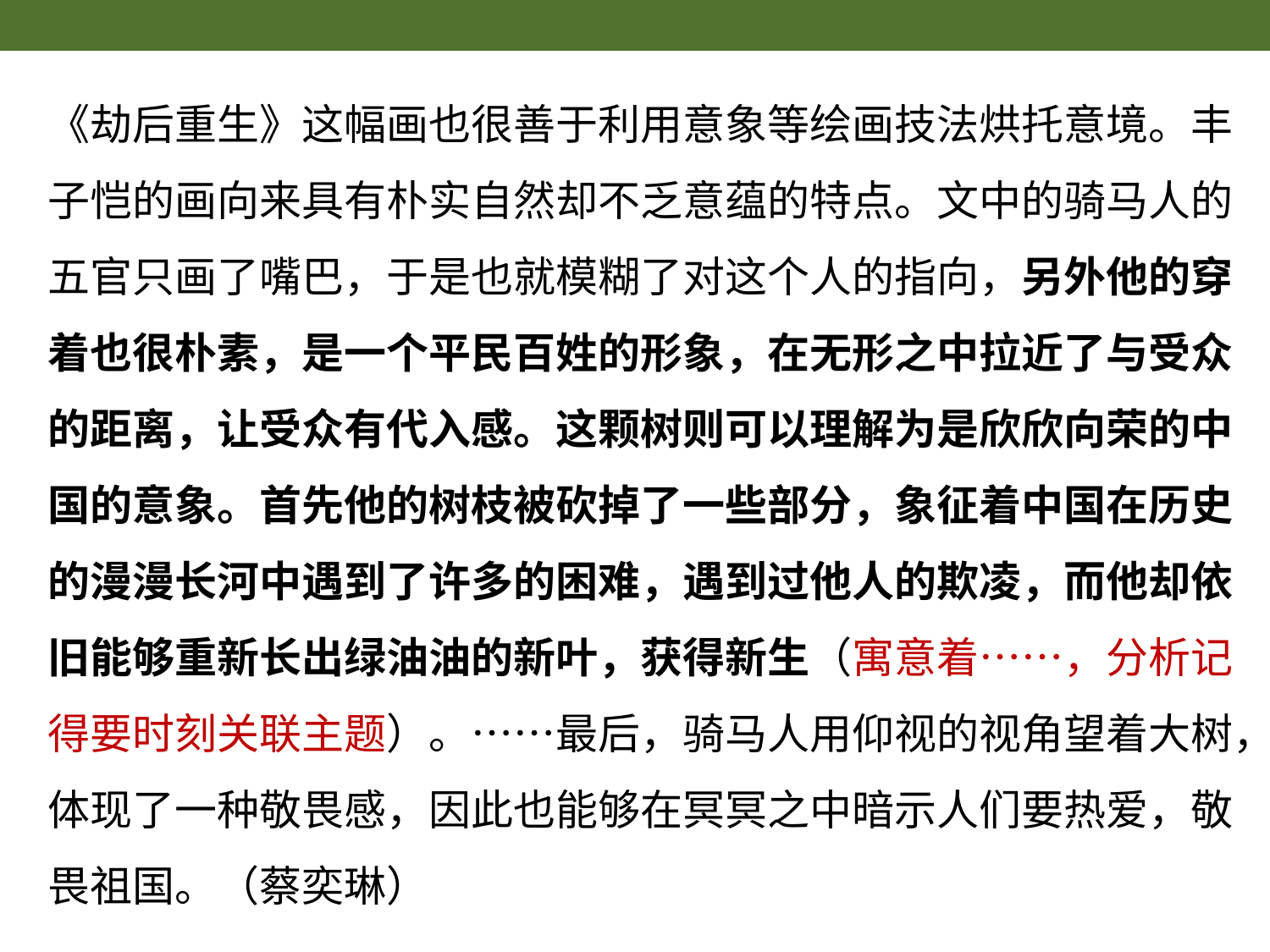

《劫后重生》这幅画也很善于利用意象等绘画技法烘托意境。丰子恺的画向来具有朴实自然却不乏意蕴的特点。文中的骑马人的五官只画了嘴巴，于是也就模糊了对这个人的指向，另外他的穿着也很朴素，是一个平民百姓的形象，在无形之中拉近了与受众的距离，让受众有代入感。这颗树则可以理解为是欣欣向荣的中国的意象。首先他的树枝被砍掉了一些部分，象征着中国在历史的漫漫长河中遇到了许多的困难，遇到过他人的欺凌，而他却依旧能够重新长出绿油油的新叶，获得新生（寓意着……，分析记得要时刻关联主题）。……最后，骑马人用仰视的视角望着大树，体现了一种敬畏感，因此也能够在冥冥之中暗示人们要热爱，敬畏祖国。（蔡奕琳）